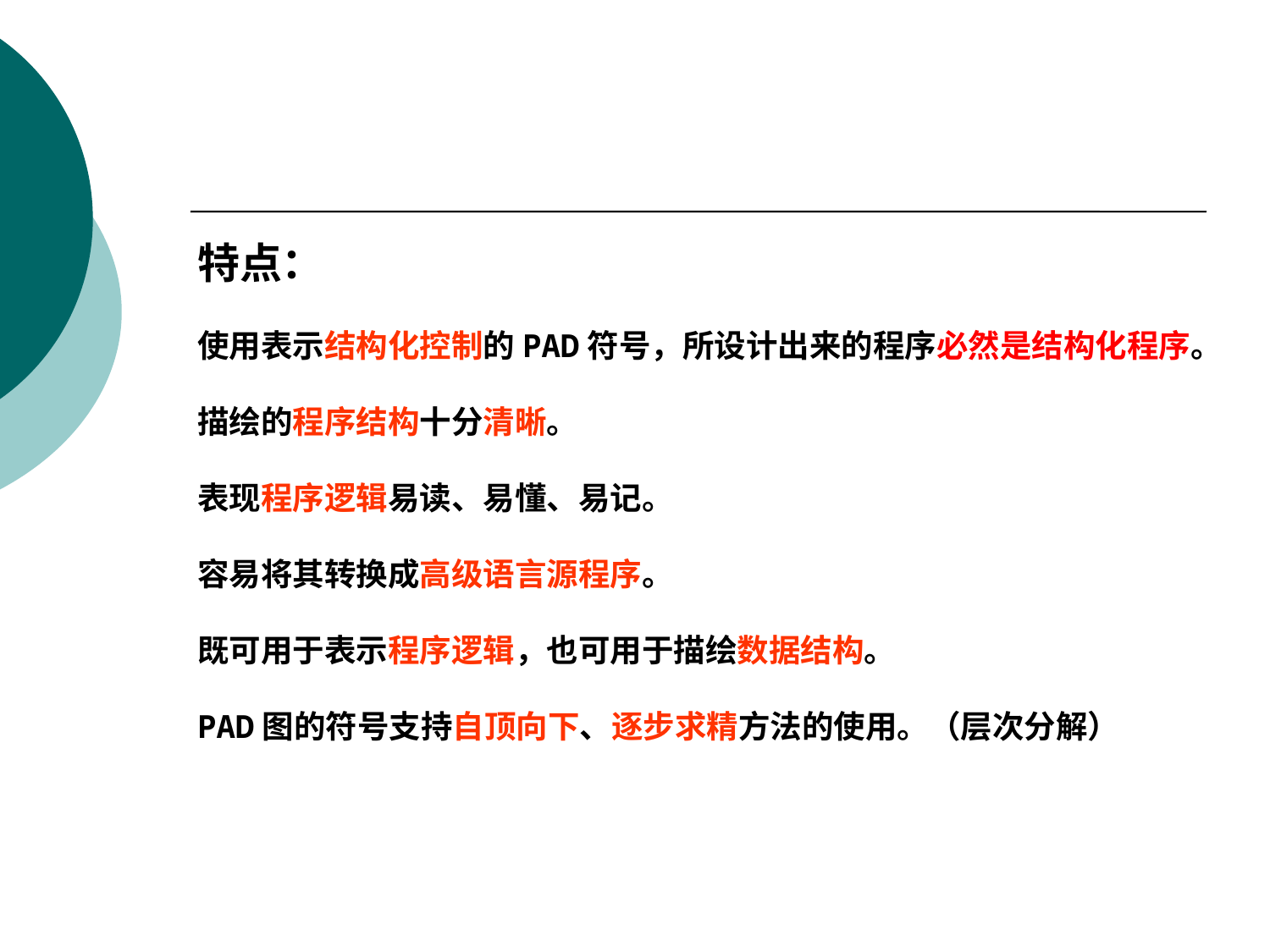

特点：
使用表示结构化控制的PAD符号，所设计出来的程序必然是结构化程序。
描绘的程序结构十分清晰。
表现程序逻辑易读、易懂、易记。
容易将其转换成高级语言源程序。
既可用于表示程序逻辑，也可用于描绘数据结构。
PAD图的符号支持自顶向下、逐步求精方法的使用。（层次分解）